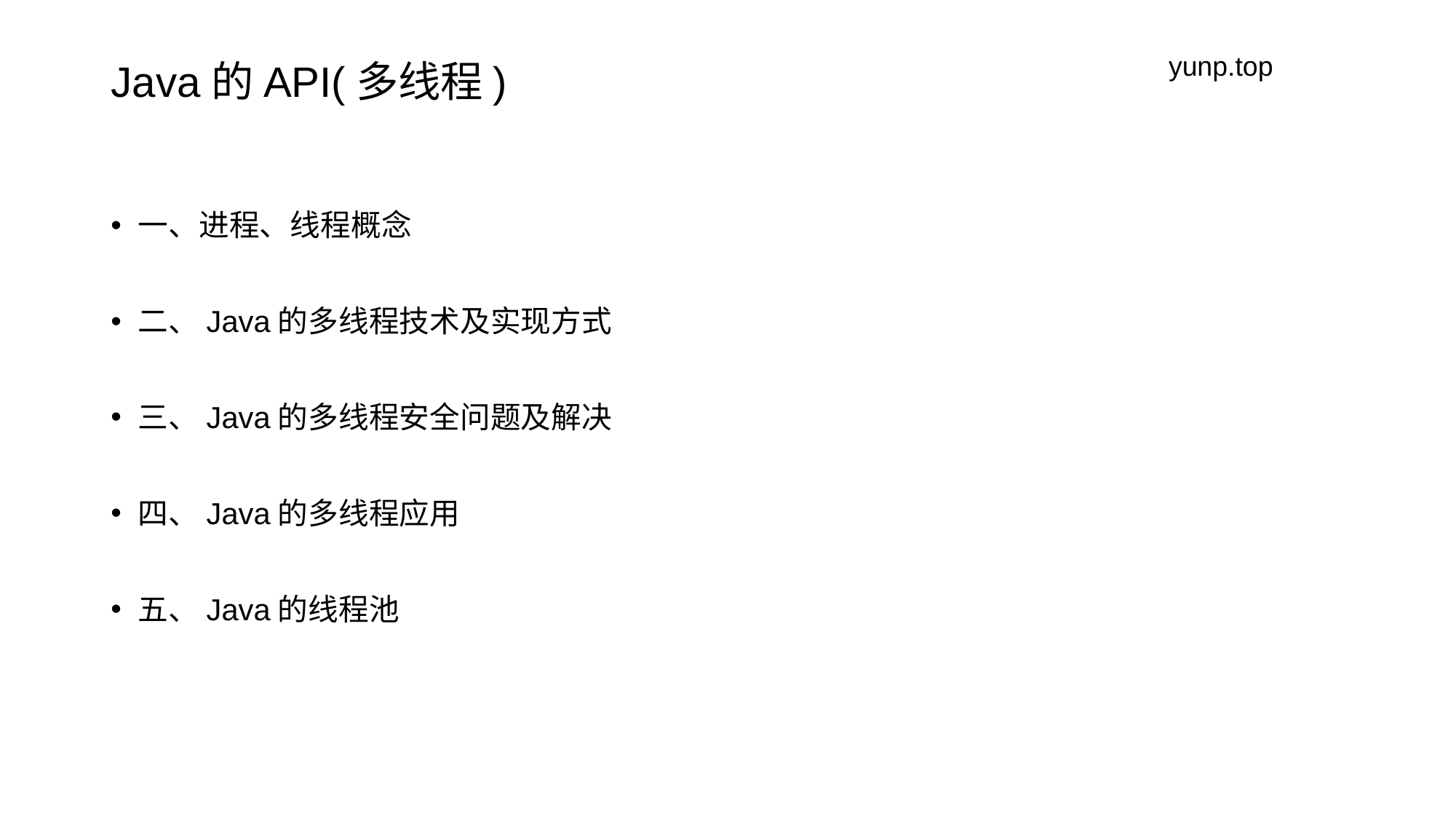

# Java的API(多线程)
yunp.top

一、进程、线程概念

二、Java的多线程技术及实现方式

三、Java的多线程安全问题及解决

四、Java的多线程应用

五、Java的线程池